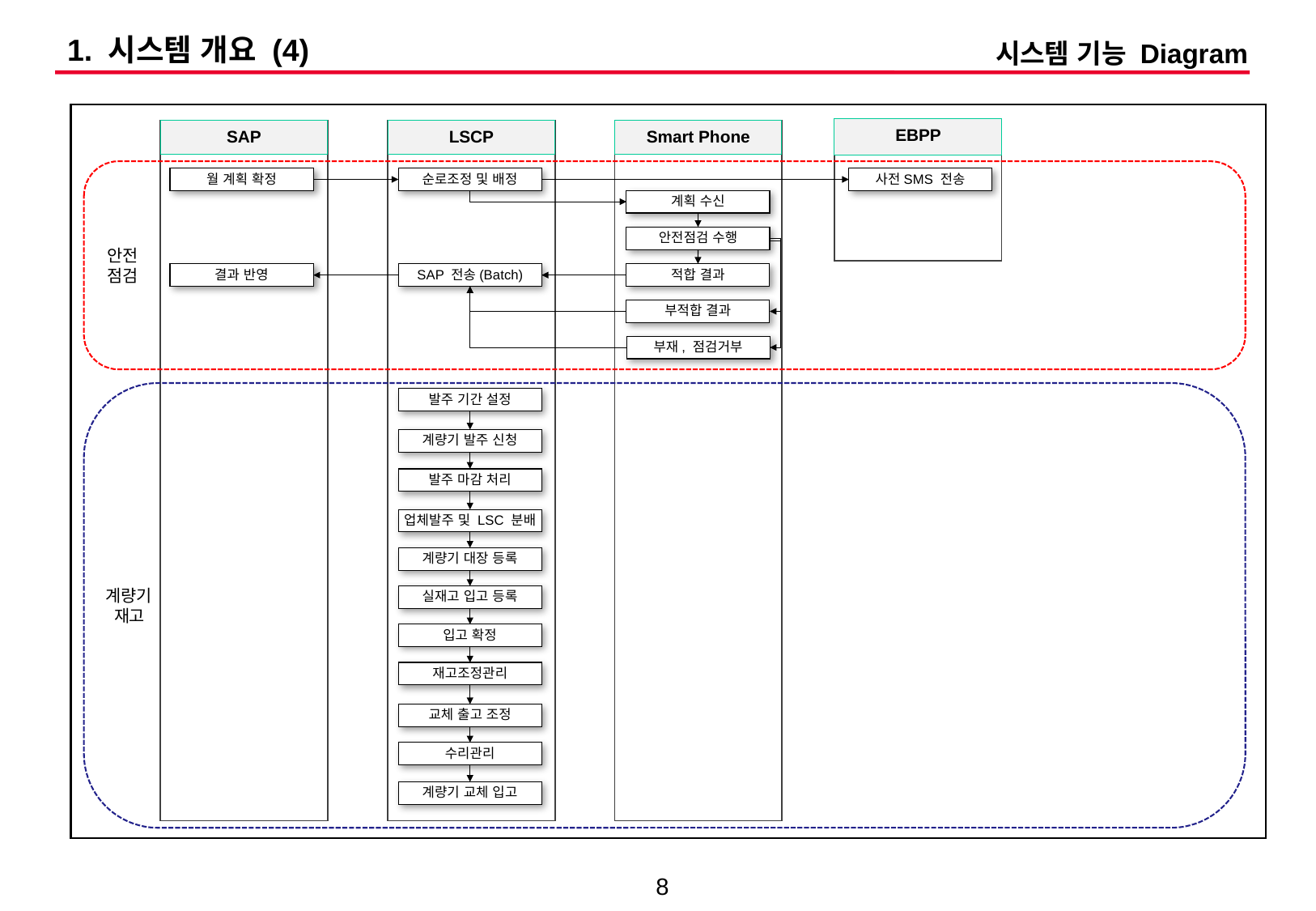

# 1. 시스템 개요 (4)
시스템 기능 Diagram
|  |
| --- |

EBPP

SAP

LSCP

Smart Phone
  안전
  점검
월 계획 확정
순로조정 및 배정
사전SMS 전송
계획 수신
안전점검 수행
결과 반영
SAP 전송(Batch)
적합 결과
부적합 결과
부재, 점검거부
계량기
 재고
발주 기간 설정
계량기 발주 신청
발주 마감 처리
업체발주 및 LSC 분배
계량기 대장 등록
실재고 입고 등록
입고 확정
재고조정관리
교체 출고 조정
수리관리
계량기 교체 입고